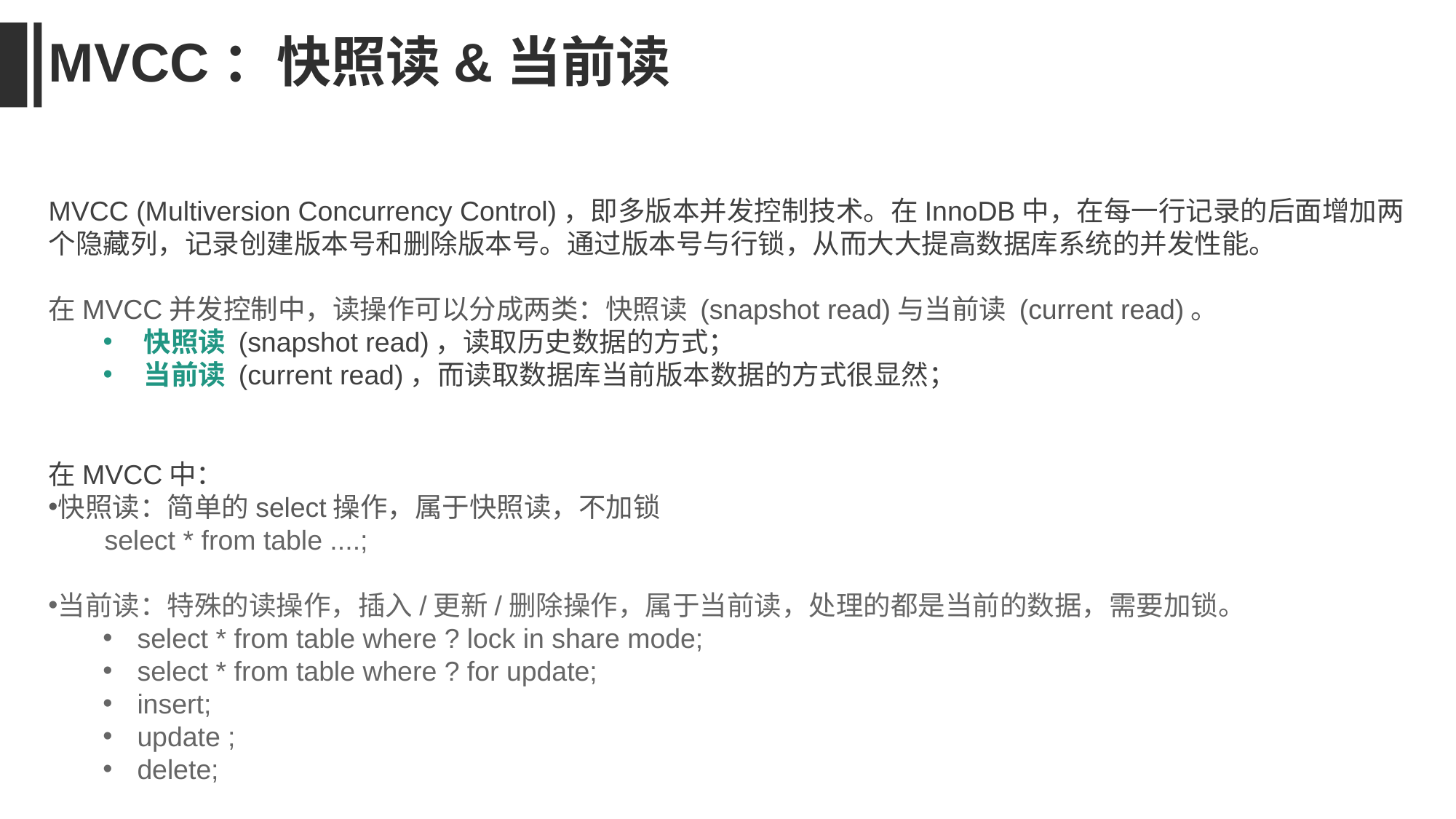

MVCC：快照读&当前读
MVCC (Multiversion Concurrency Control)，即多版本并发控制技术。在InnoDB中，在每一行记录的后面增加两个隐藏列，记录创建版本号和删除版本号。通过版本号与行锁，从而大大提高数据库系统的并发性能。

在MVCC并发控制中，读操作可以分成两类：快照读 (snapshot read)与当前读 (current read)。
快照读 (snapshot read)，读取历史数据的方式；
当前读 (current read)，而读取数据库当前版本数据的方式很显然；

在MVCC中：
快照读：简单的select操作，属于快照读，不加锁
        select * from table ....;

当前读：特殊的读操作，插入/更新/删除操作，属于当前读，处理的都是当前的数据，需要加锁。
select * from table where ? lock in share mode;
select * from table where ? for update;
insert;
update ;
delete;